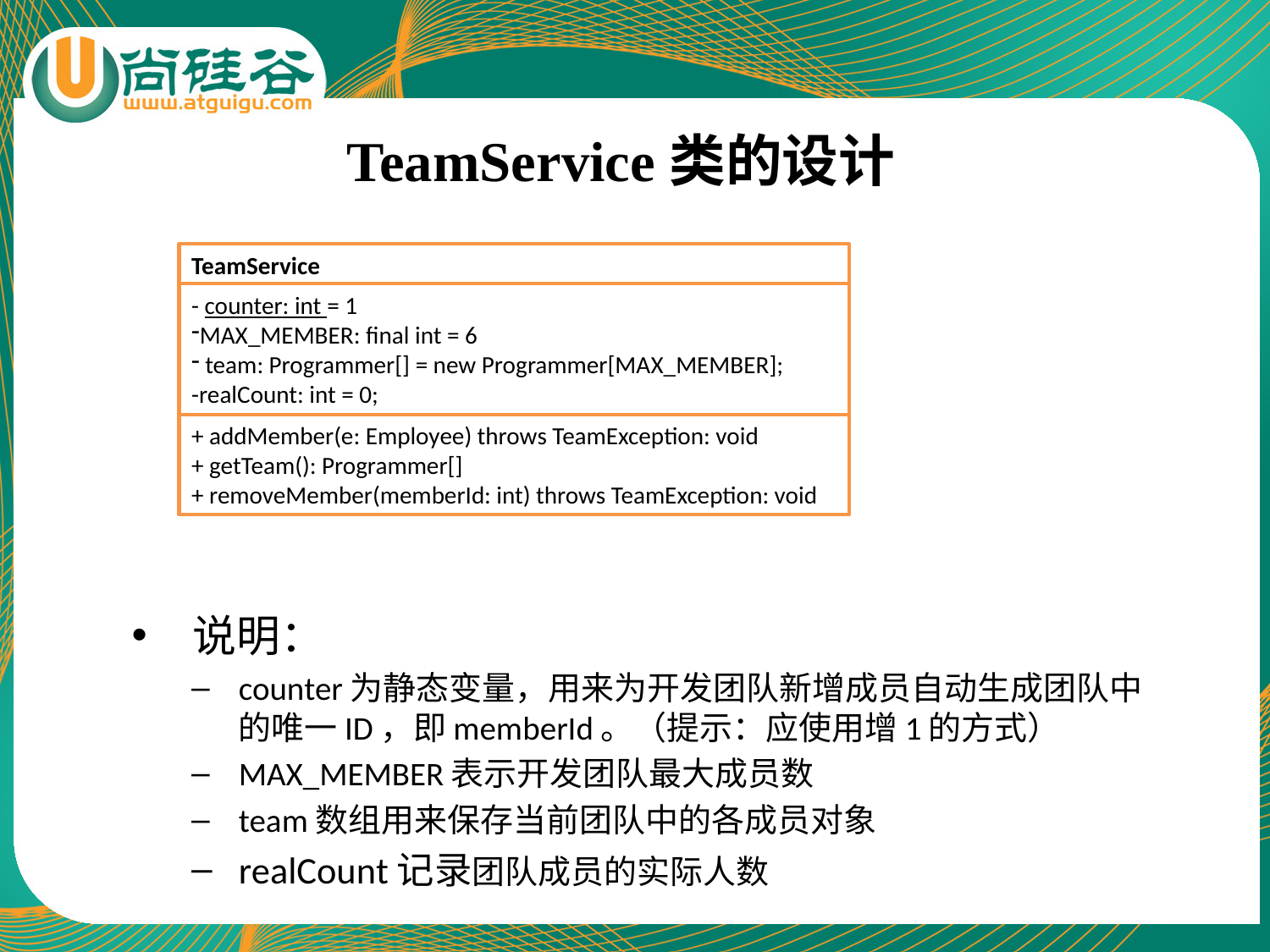

# TeamService类的设计

说明：
counter为静态变量，用来为开发团队新增成员自动生成团队中的唯一ID，即memberId。（提示：应使用增1的方式）
MAX_MEMBER表示开发团队最大成员数
team数组用来保存当前团队中的各成员对象
realCount记录团队成员的实际人数
TeamService
- counter: int = 1
MAX_MEMBER: final int = 6
 team: Programmer[] = new Programmer[MAX_MEMBER];
-realCount: int = 0;
+ addMember(e: Employee) throws TeamException: void
+ getTeam(): Programmer[]
+ removeMember(memberId: int) throws TeamException: void